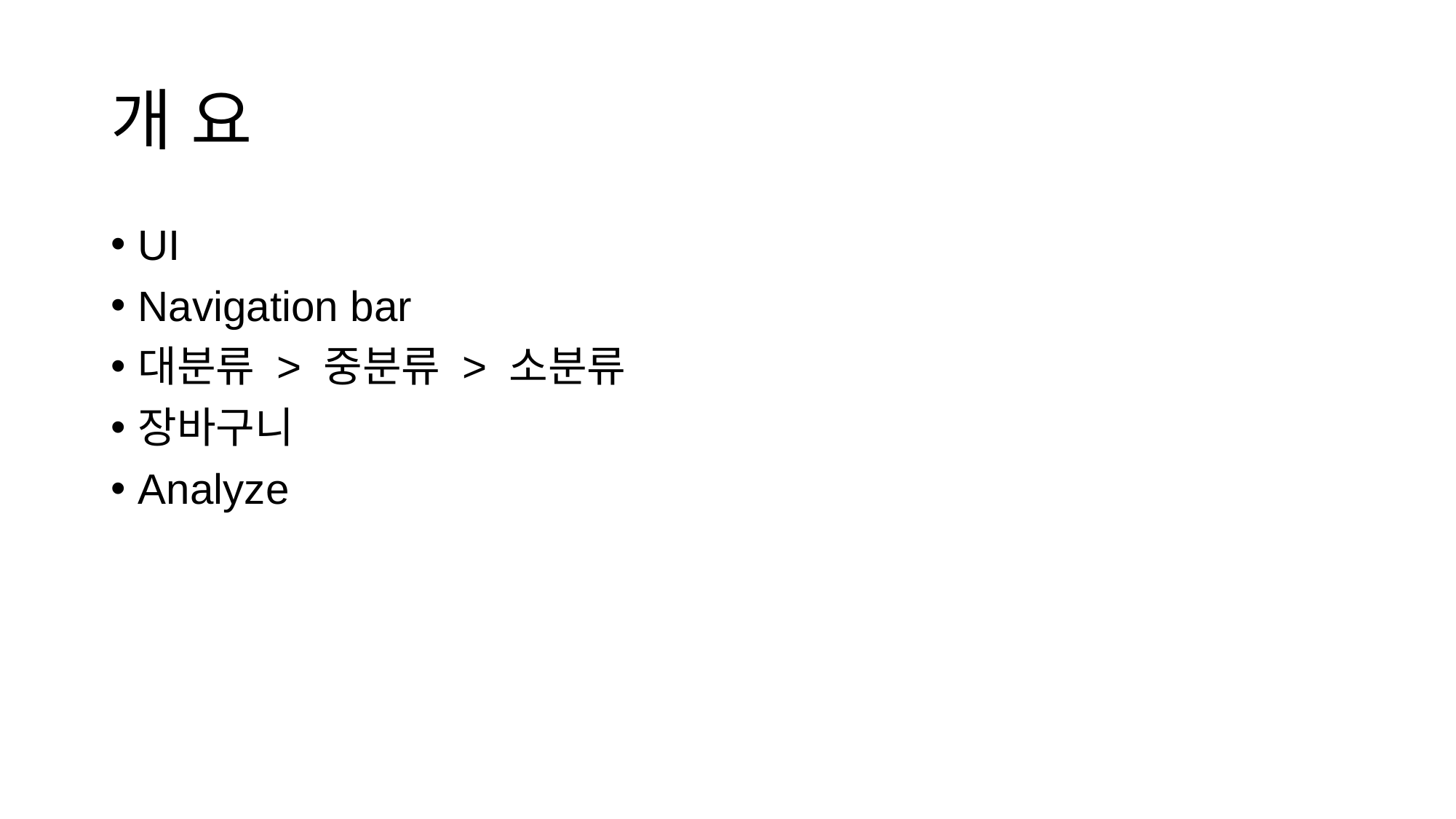

# 개 요
UI
Navigation bar
대분류 > 중분류 > 소분류
장바구니
Analyze